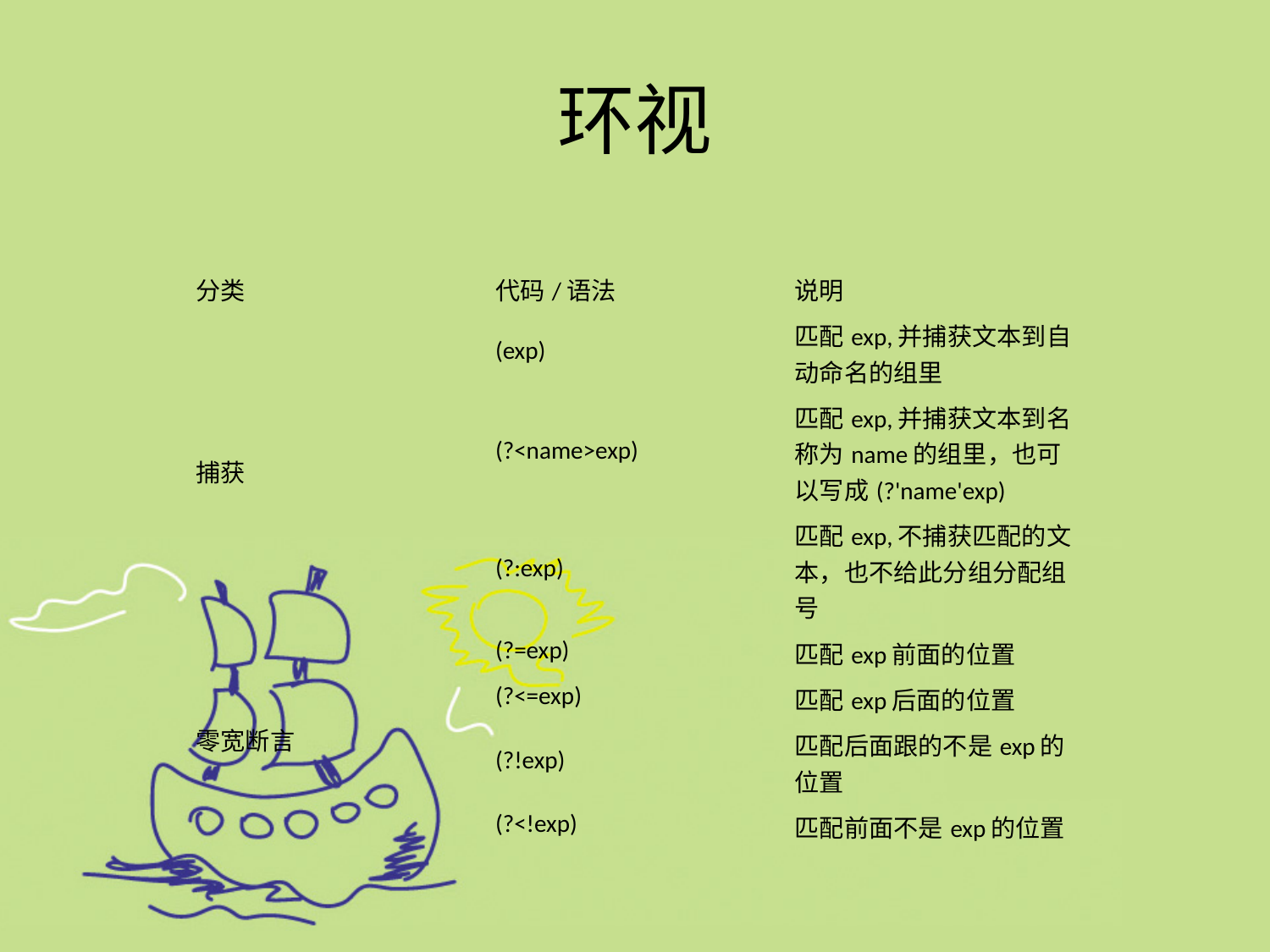

# 环视
| 分类 | 代码/语法 | 说明 |
| --- | --- | --- |
| 捕获 | (exp) | 匹配exp,并捕获文本到自动命名的组里 |
|  | (?<name>exp) | 匹配exp,并捕获文本到名称为name的组里，也可以写成(?'name'exp) |
|  | (?:exp) | 匹配exp,不捕获匹配的文本，也不给此分组分配组号 |
| 零宽断言 | (?=exp) | 匹配exp前面的位置 |
|  | (?<=exp) | 匹配exp后面的位置 |
|  | (?!exp) | 匹配后面跟的不是exp的位置 |
|  | (?<!exp) | 匹配前面不是exp的位置 |